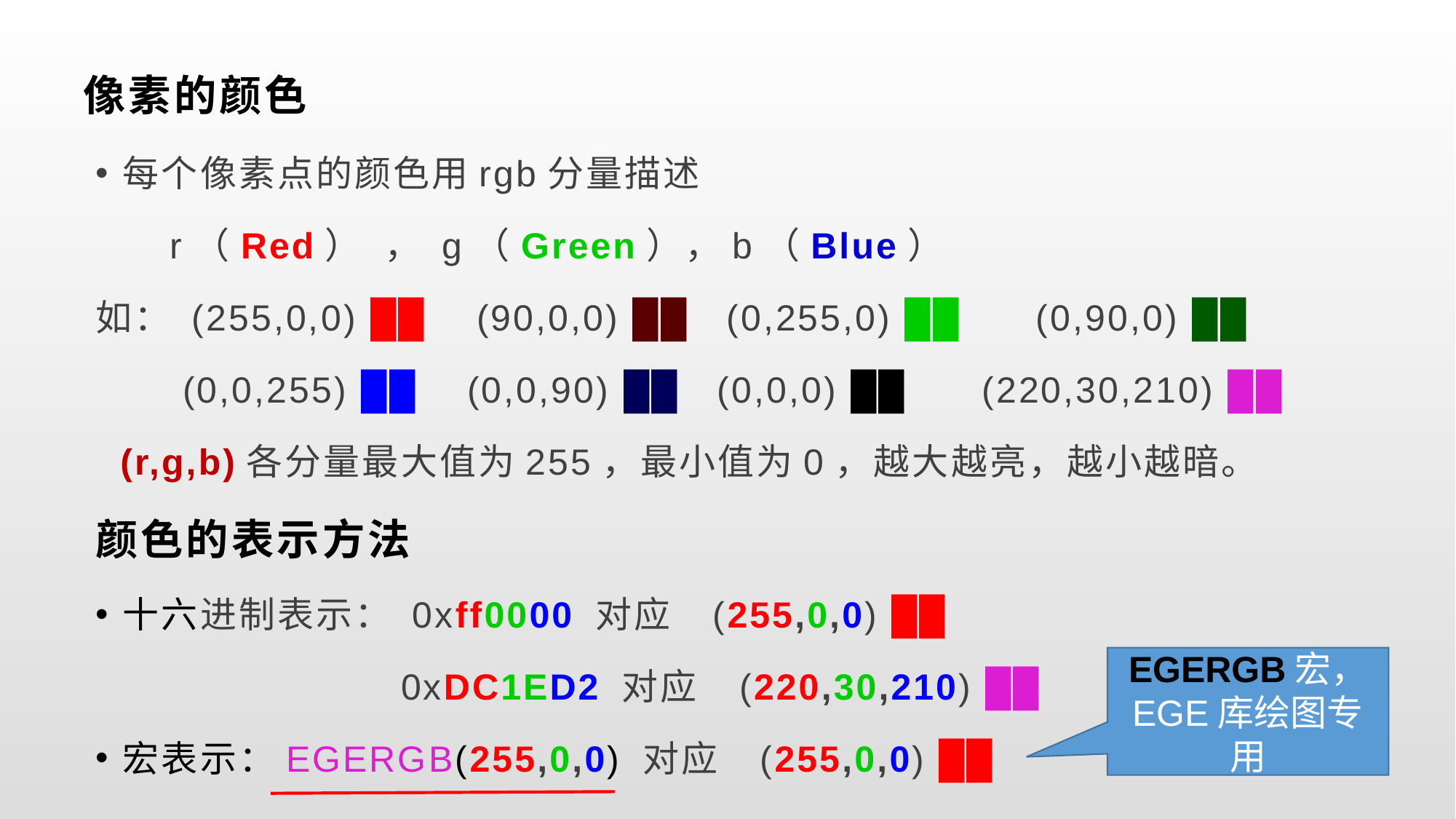

像素的颜色
每个像素点的颜色用rgb分量描述
      r（Red）  ， g（Green），b（Blue）
如： (255,0,0) ██    (90,0,0) ██   (0,255,0) ██      (0,90,0) ██
       (0,0,255) ██    (0,0,90) ██   (0,0,0) ██      (220,30,210) ██
  (r,g,b)各分量最大值为255，最小值为0，越大越亮，越小越暗。
颜色的表示方法
十六进制表示： 0xff0000 对应   (255,0,0) ██
		       0xDC1ED2 对应   (220,30,210) ██
宏表示：EGERGB(255,0,0) 对应   (255,0,0) ██
EGERGB宏，
EGE库绘图专用